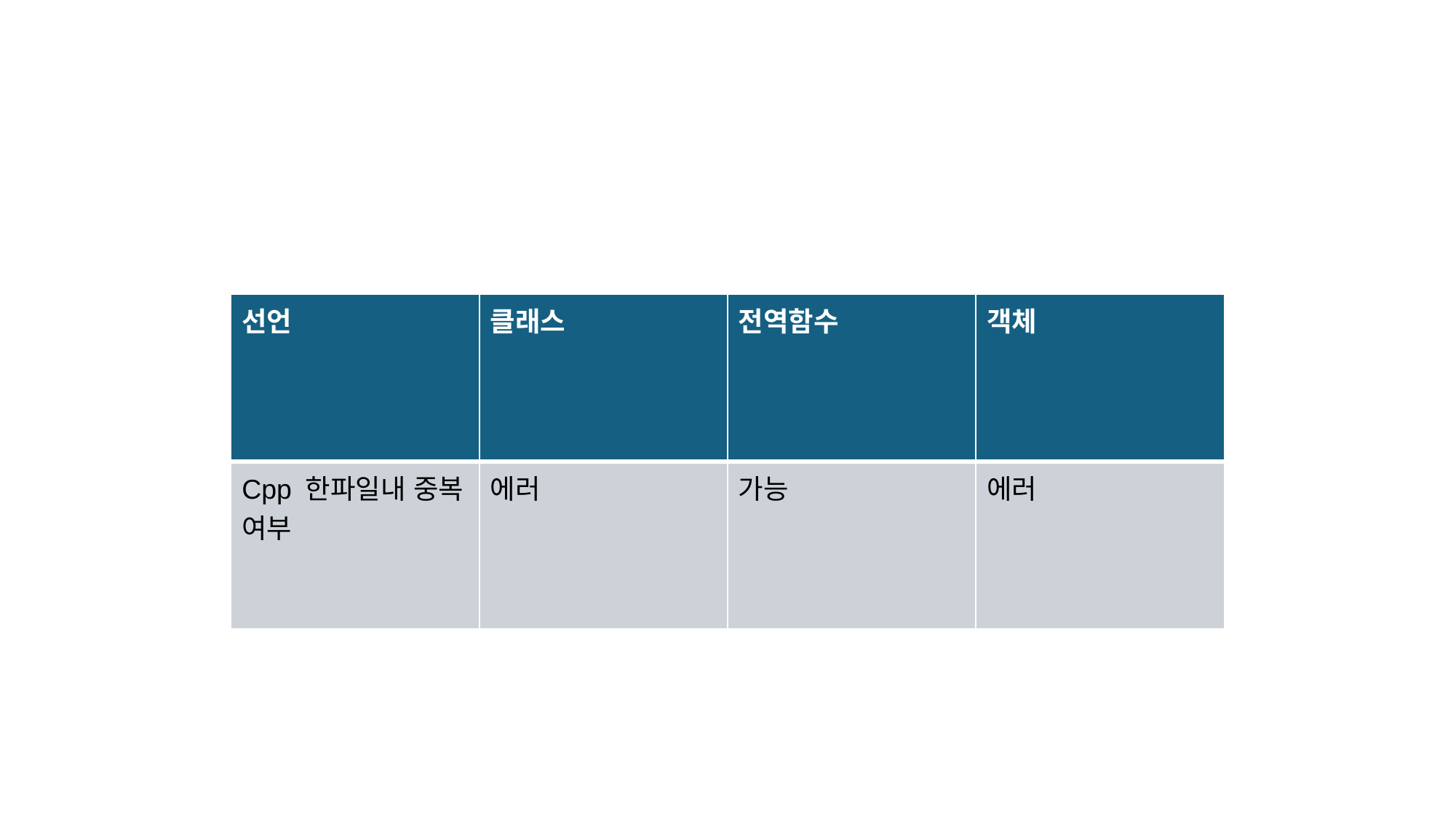

| 선언 | 클래스 | 전역함수 | 객체 |
| --- | --- | --- | --- |
| Cpp 한파일내 중복 여부 | 에러 | 가능 | 에러 |